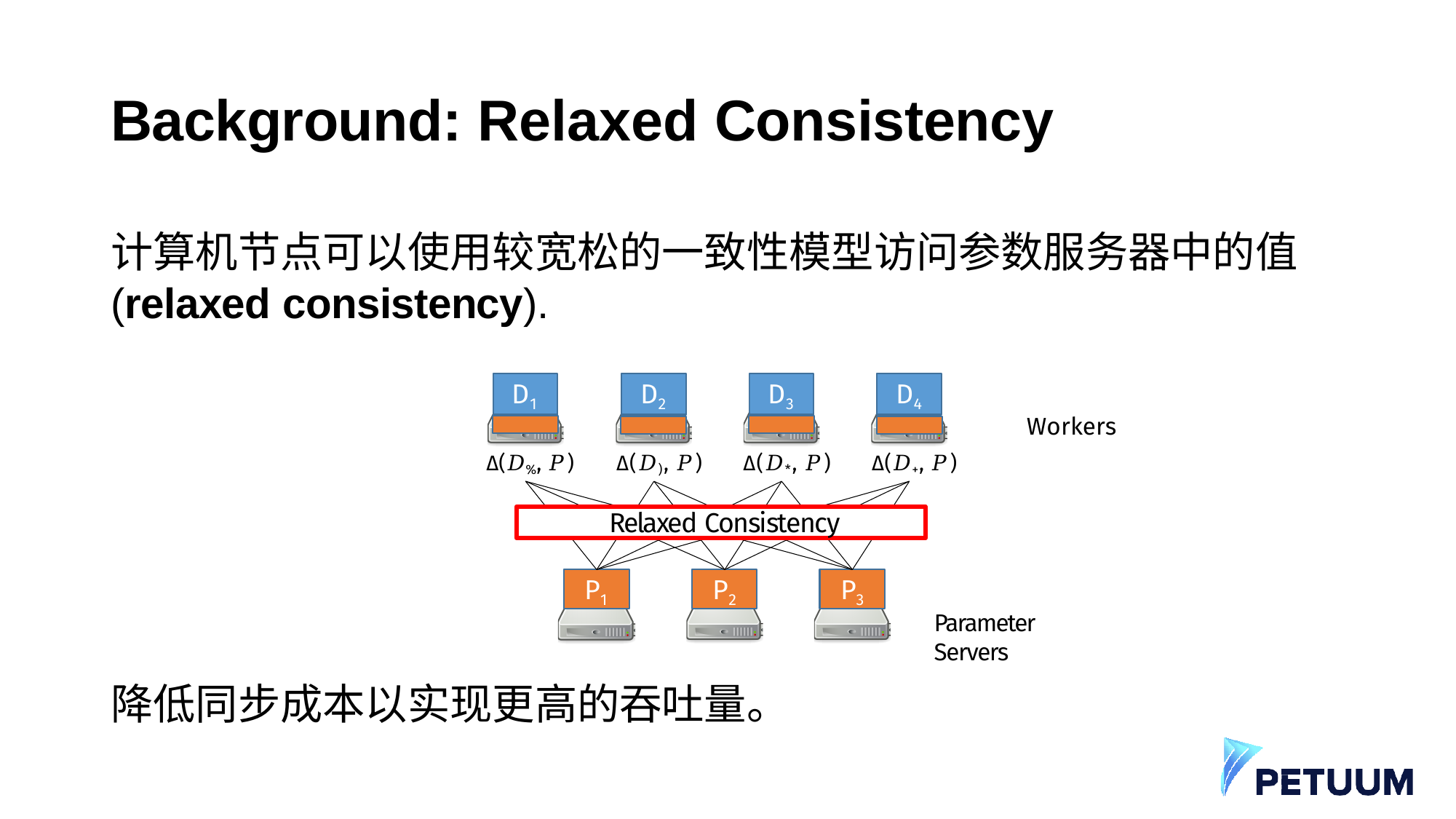

# Background: Relaxed Consistency
计算机节点可以使用较宽松的一致性模型访问参数服务器中的值 (relaxed consistency).

D1
D2
D3
D4
Workers
∆(𝐷%, 𝑃)	∆(𝐷), 𝑃)	∆(𝐷*, 𝑃)	∆(𝐷+, 𝑃)

Relaxed Consistency

P1
P2
P3

Parameter Servers
降低同步成本以实现更高的吞吐量。